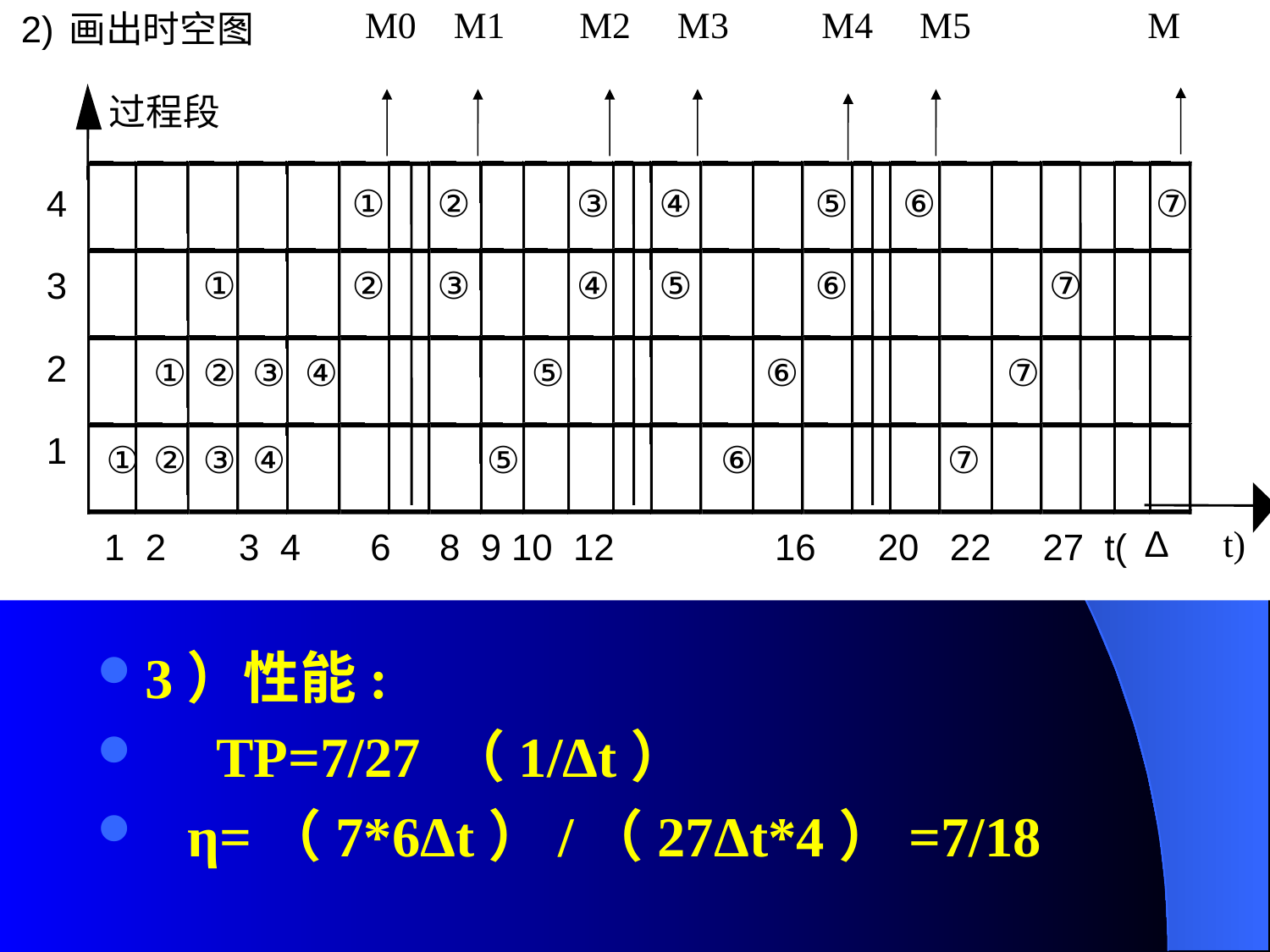

M0    M1        M2     M3          M4     M5                   M
2)

画出时空图
:

过程段

①
②
③
④
⑤
⑥
⑦

①
②
③
④
⑤
⑥
⑦

 4
 3

 2

 1
①
②
③
④
⑤
⑥
⑦

①
②
③
④
⑤
⑥
⑦

Δ
t)
       1  2

3  4
   6
 8  9 10  12
     16      20   22     27  t(
3）性能:
     TP=7/27 （1/Δt）
   η=（7*6Δt）/（27Δt*4）=7/18
12